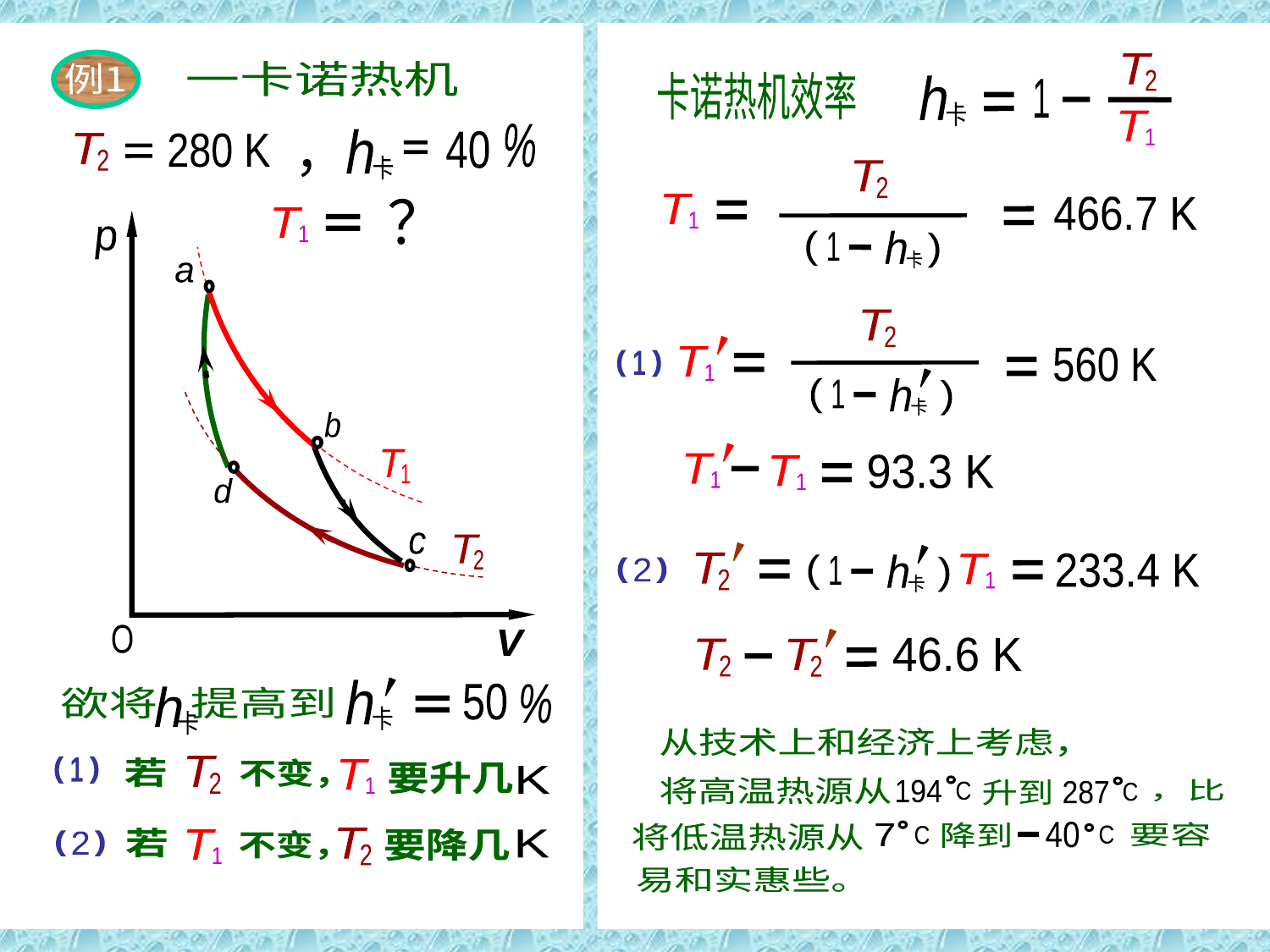

例1
一卡诺热机
%
η
40
T
2
280 K

卡
，

？

T
1

p
a

b

T
1

d

c
T
2

O
V

η
50
%
欲将   提高到
η

卡
卡
T
2
(
(
1
若
不变，
T
1
要升几
K
T
2
若
要降几
T
1
K
不变，
(
(
2
例
T
2
卡诺热机效率
η
卡
1

T
1
T
2
T
1
466.7 K

(
η
卡
1

(
T
2

T
1
560 K
(
(
1

(
η
卡
1

(

T
1
93.3 K
T
1

T
2

(
η
卡
1

(
233.4 K
T
1
(
(
2

T
2
46.6 K
T
2

从技术上和经济上考虑，
将高温热源从

287
C
，比
升到
194
C

40
要容
降到
将低温热源从
7

C
C

易和实惠些。